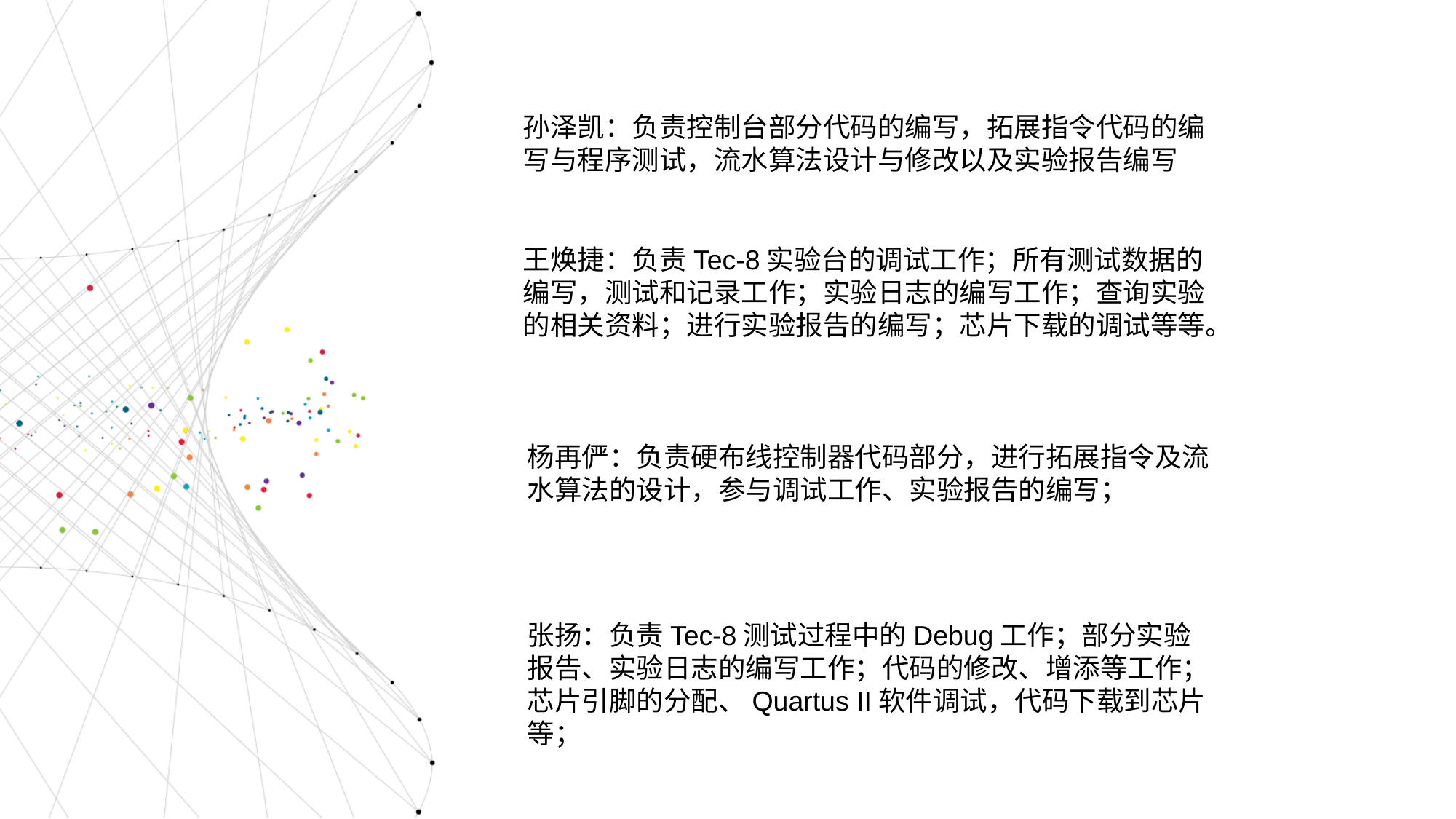

孙泽凯：负责控制台部分代码的编写，拓展指令代码的编写与程序测试，流水算法设计与修改以及实验报告编写

王焕捷：负责Tec-8实验台的调试工作；所有测试数据的编写，测试和记录工作；实验日志的编写工作；查询实验的相关资料；进行实验报告的编写；芯片下载的调试等等。
杨再俨：负责硬布线控制器代码部分，进行拓展指令及流水算法的设计，参与调试工作、实验报告的编写；

张扬：负责Tec-8测试过程中的Debug工作；部分实验报告、实验日志的编写工作；代码的修改、增添等工作；芯片引脚的分配、Quartus II软件调试，代码下载到芯片等；